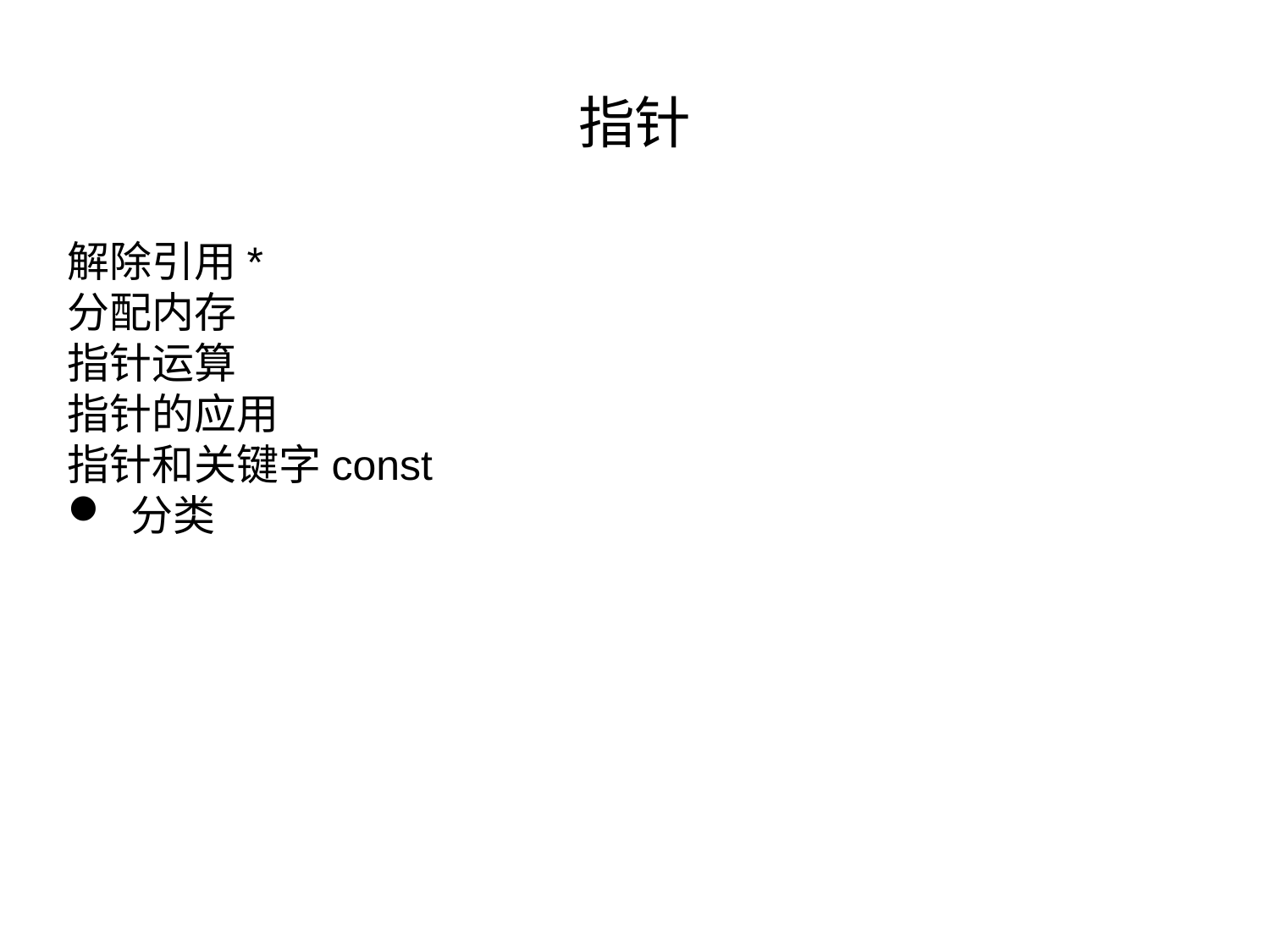

指针
解除引用*
分配内存
指针运算
指针的应用
指针和关键字const
分类